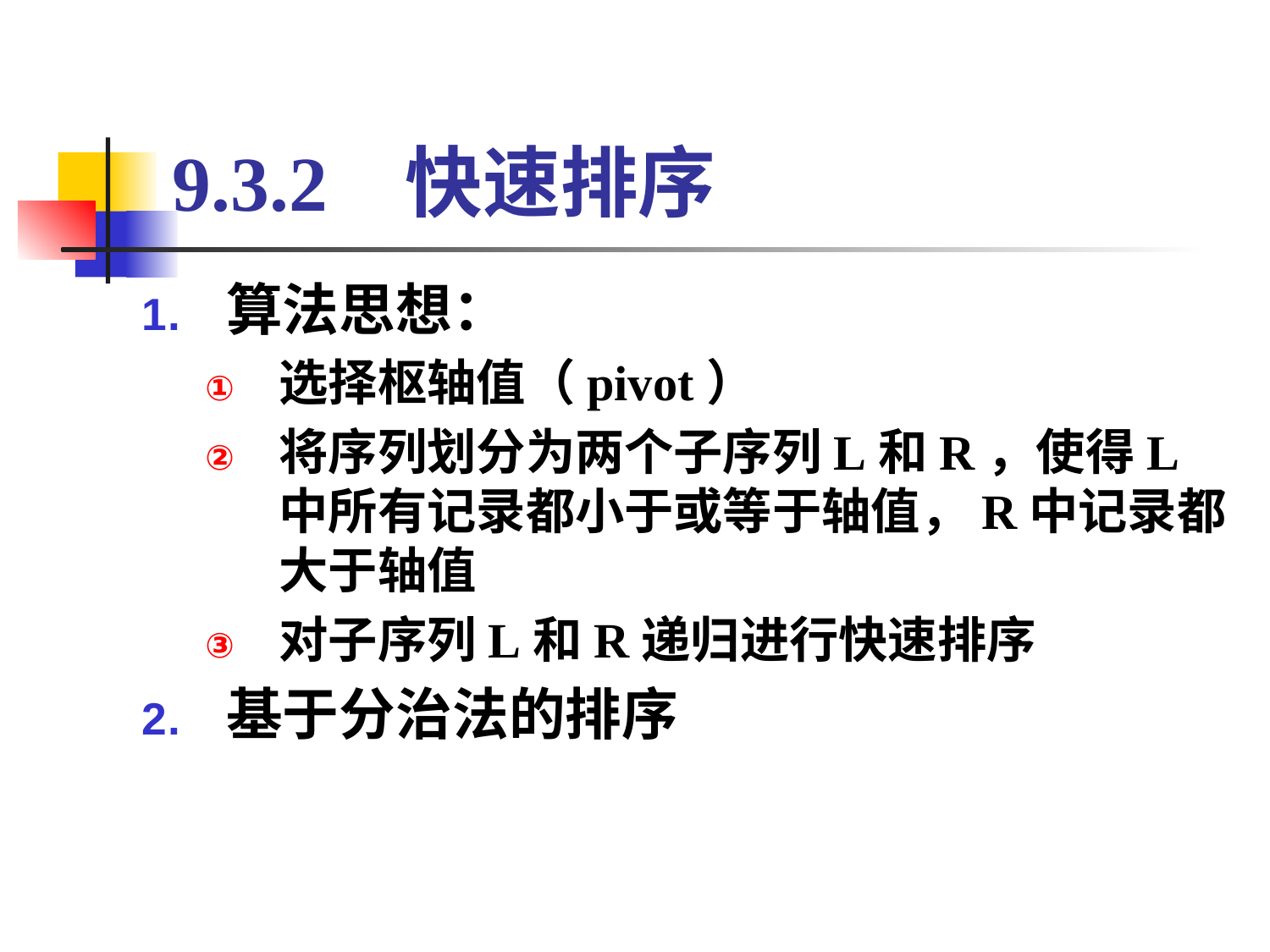

# 9.3.2   快速排序
算法思想：
选择枢轴值（pivot）
将序列划分为两个子序列L和R，使得L中所有记录都小于或等于轴值，R中记录都大于轴值
对子序列L和R递归进行快速排序
基于分治法的排序

34